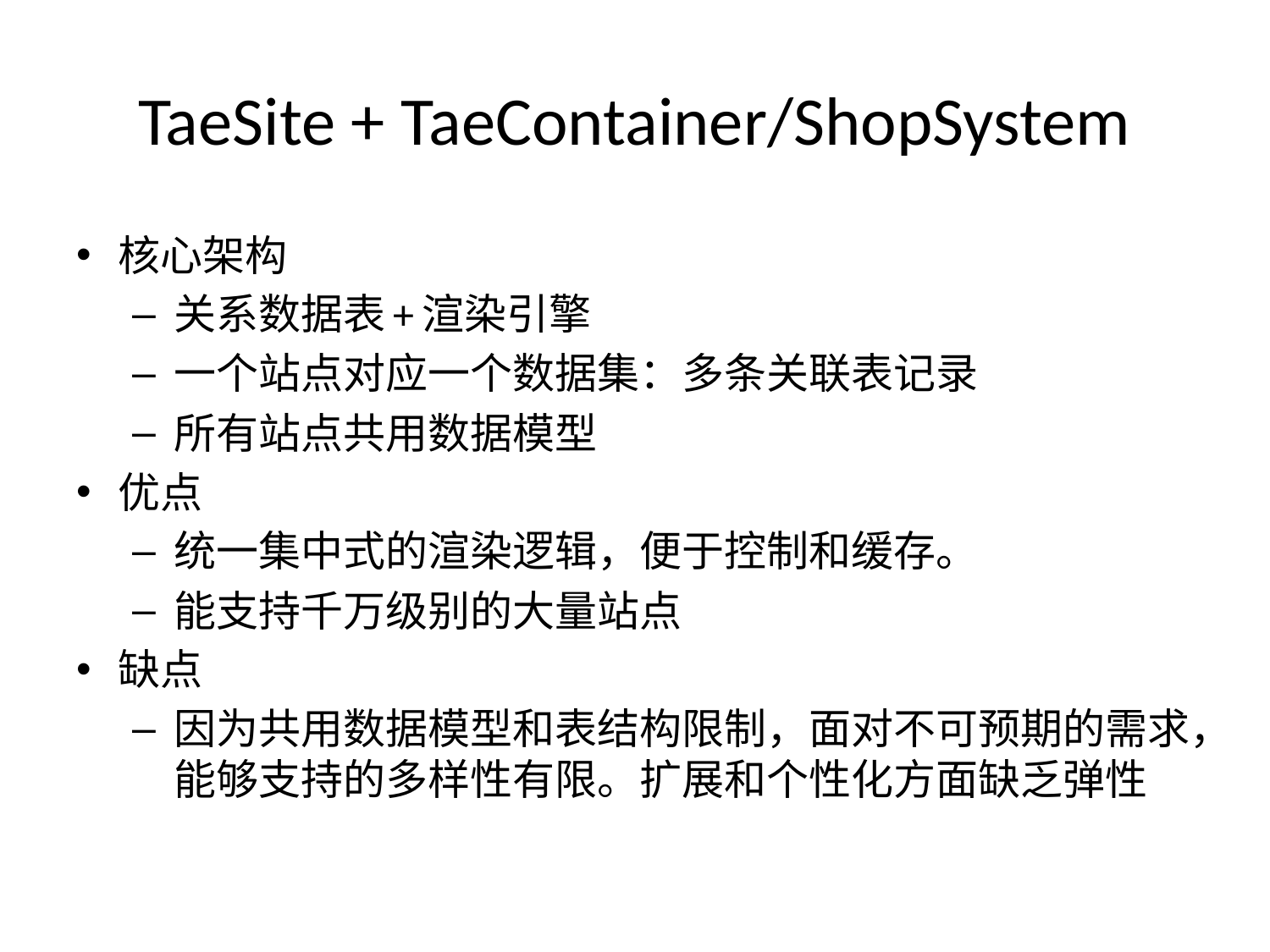

# TaeSite + TaeContainer/ShopSystem
核心架构
关系数据表+渲染引擎
一个站点对应一个数据集：多条关联表记录
所有站点共用数据模型
优点
统一集中式的渲染逻辑，便于控制和缓存。
能支持千万级别的大量站点
缺点
因为共用数据模型和表结构限制，面对不可预期的需求，能够支持的多样性有限。扩展和个性化方面缺乏弹性